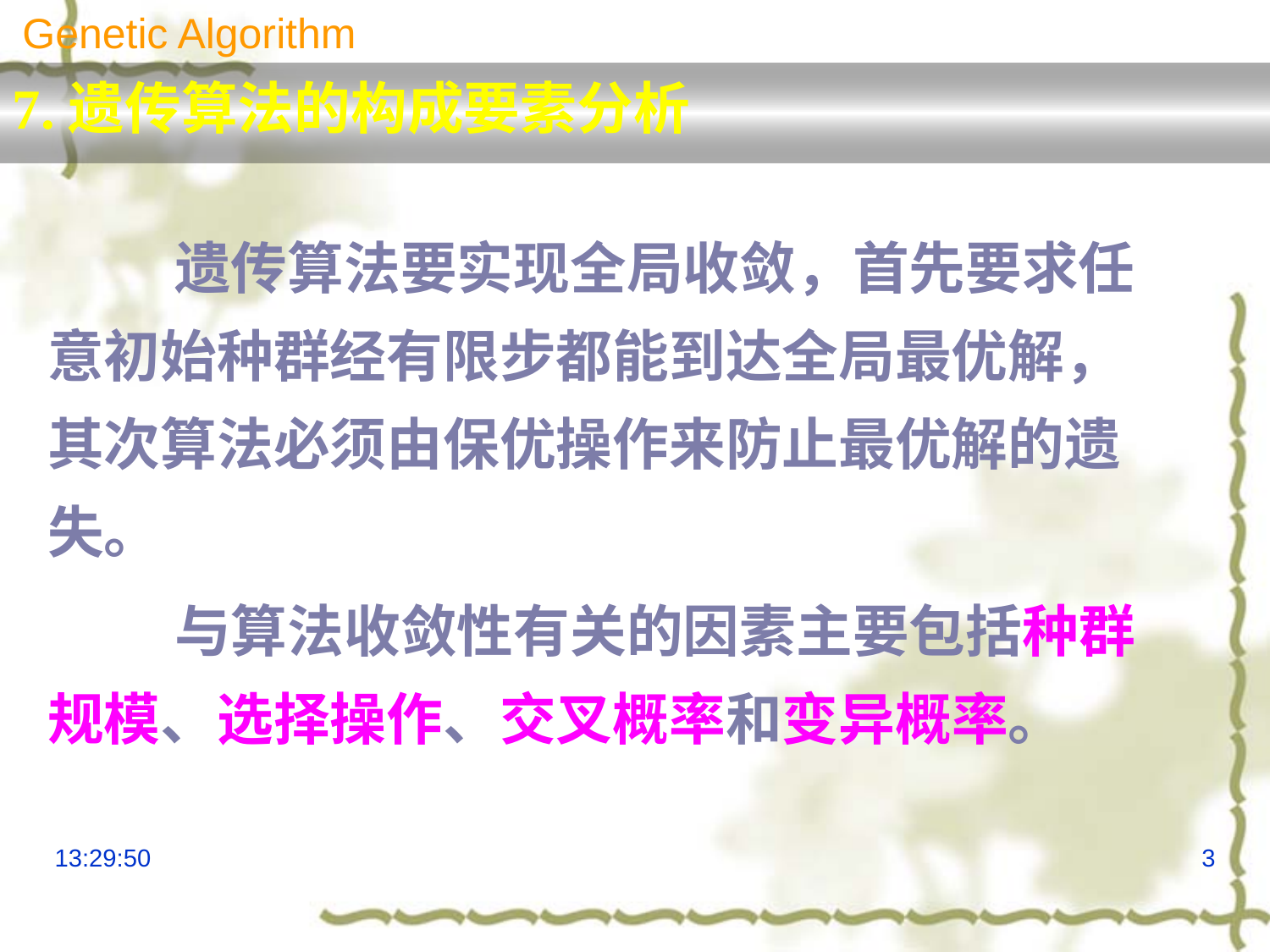

Genetic Algorithm
7.遗传算法的构成要素分析
	遗传算法要实现全局收敛，首先要求任意初始种群经有限步都能到达全局最优解，其次算法必须由保优操作来防止最优解的遗失。
	与算法收敛性有关的因素主要包括种群规模、选择操作、交叉概率和变异概率。
13:29:50
3